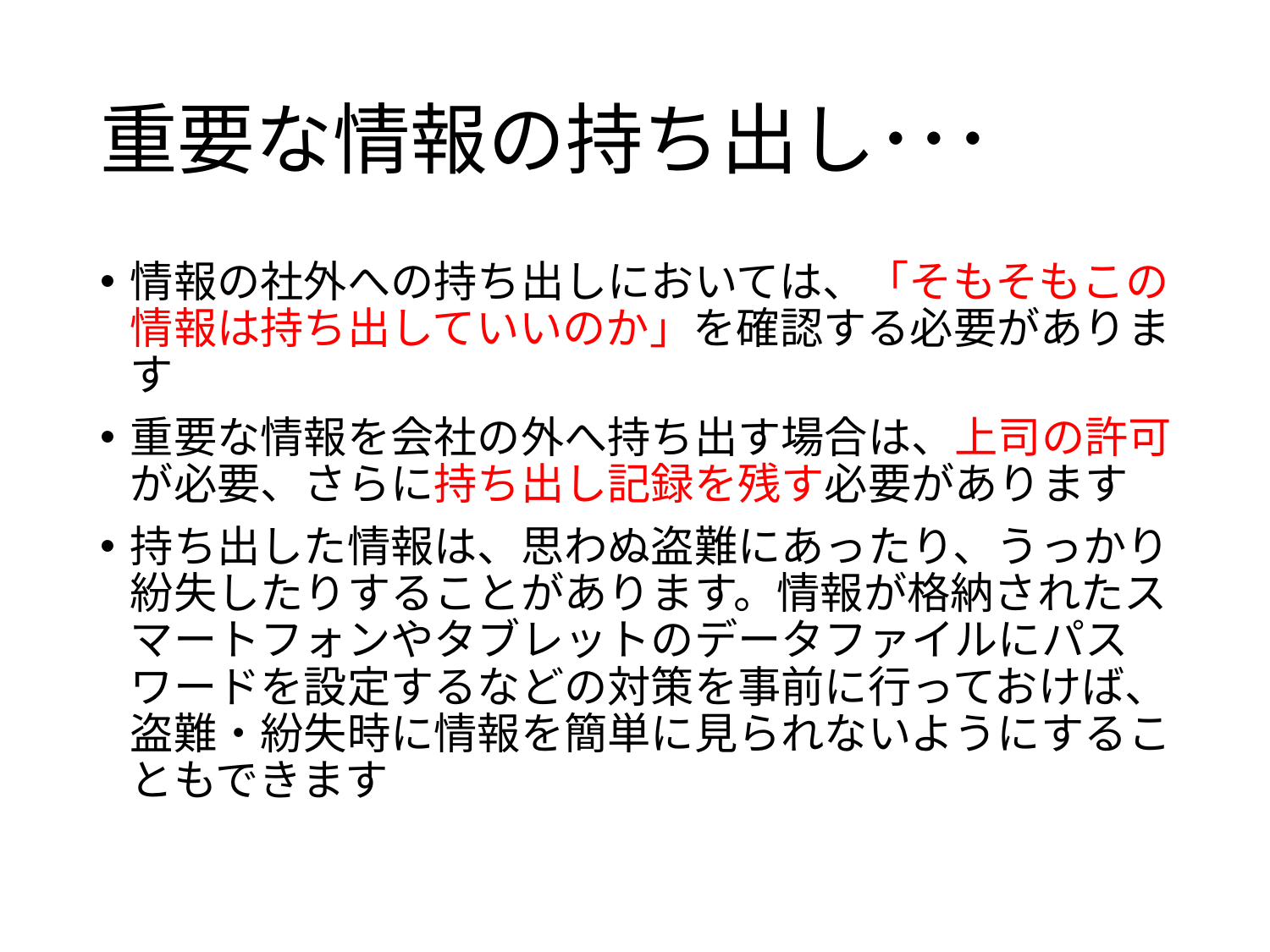

# 重要な情報の持ち出し･･･
情報の社外への持ち出しにおいては、「そもそもこの情報は持ち出していいのか」を確認する必要があります
重要な情報を会社の外へ持ち出す場合は、上司の許可が必要、さらに持ち出し記録を残す必要があります
持ち出した情報は、思わぬ盗難にあったり、うっかり紛失したりすることがあります。情報が格納されたスマートフォンやタブレットのデータファイルにパスワードを設定するなどの対策を事前に行っておけば、盗難・紛失時に情報を簡単に見られないようにすることもできます